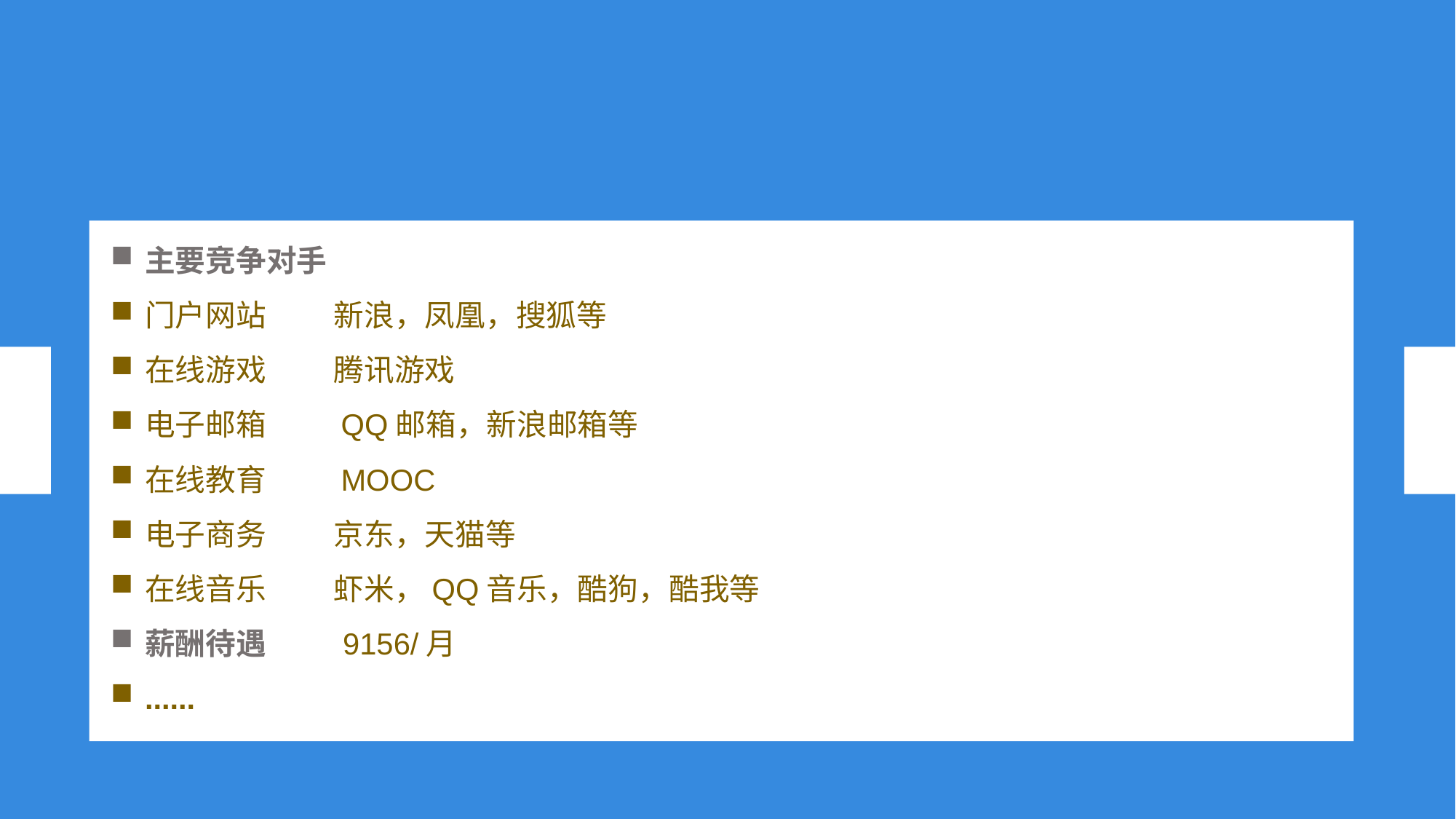

主要竞争对手
门户网站          新浪，凤凰，搜狐等
在线游戏          腾讯游戏
电子邮箱          QQ邮箱，新浪邮箱等
在线教育          MOOC
电子商务          京东，天猫等
在线音乐          虾米，QQ音乐，酷狗，酷我等
薪酬待遇          9156/月
......